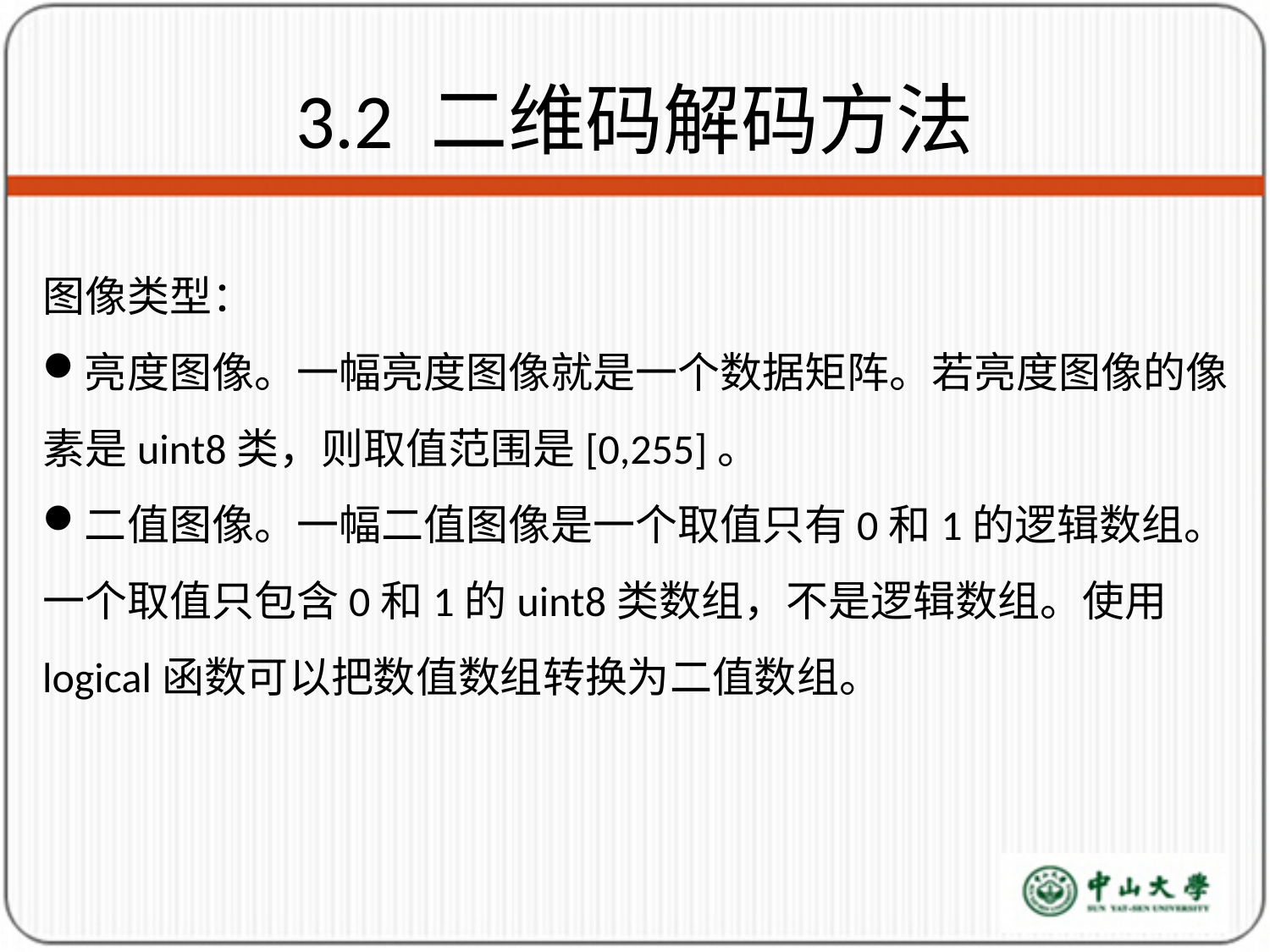

# 3.2 二维码解码方法
图像类型：
亮度图像。一幅亮度图像就是一个数据矩阵。若亮度图像的像素是uint8类，则取值范围是[0,255]。
二值图像。一幅二值图像是一个取值只有0和1的逻辑数组。一个取值只包含0和1的uint8类数组，不是逻辑数组。使用logical函数可以把数值数组转换为二值数组。